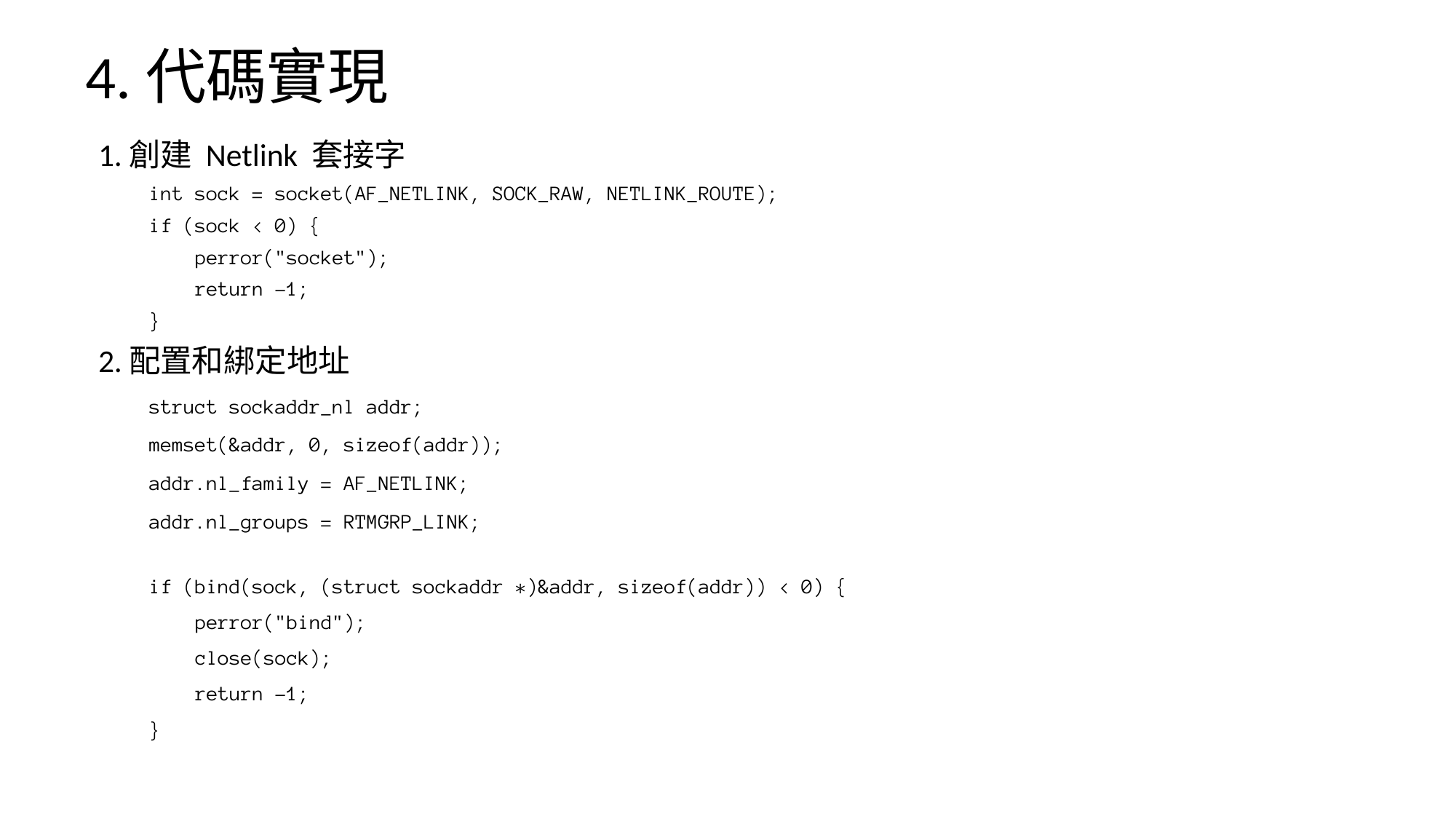

# 4.代碼實現
1.創建 Netlink 套接字
int sock = socket(AF_NETLINK, SOCK_RAW, NETLINK_ROUTE);
if (sock < 0) {
    perror("socket");
    return -1;
}
2.配置和綁定地址
struct sockaddr_nl addr;
memset(&addr, 0, sizeof(addr));
addr.nl_family = AF_NETLINK;
addr.nl_groups = RTMGRP_LINK;

if (bind(sock, (struct sockaddr *)&addr, sizeof(addr)) < 0) {
    perror("bind");
    close(sock);
    return -1;
}